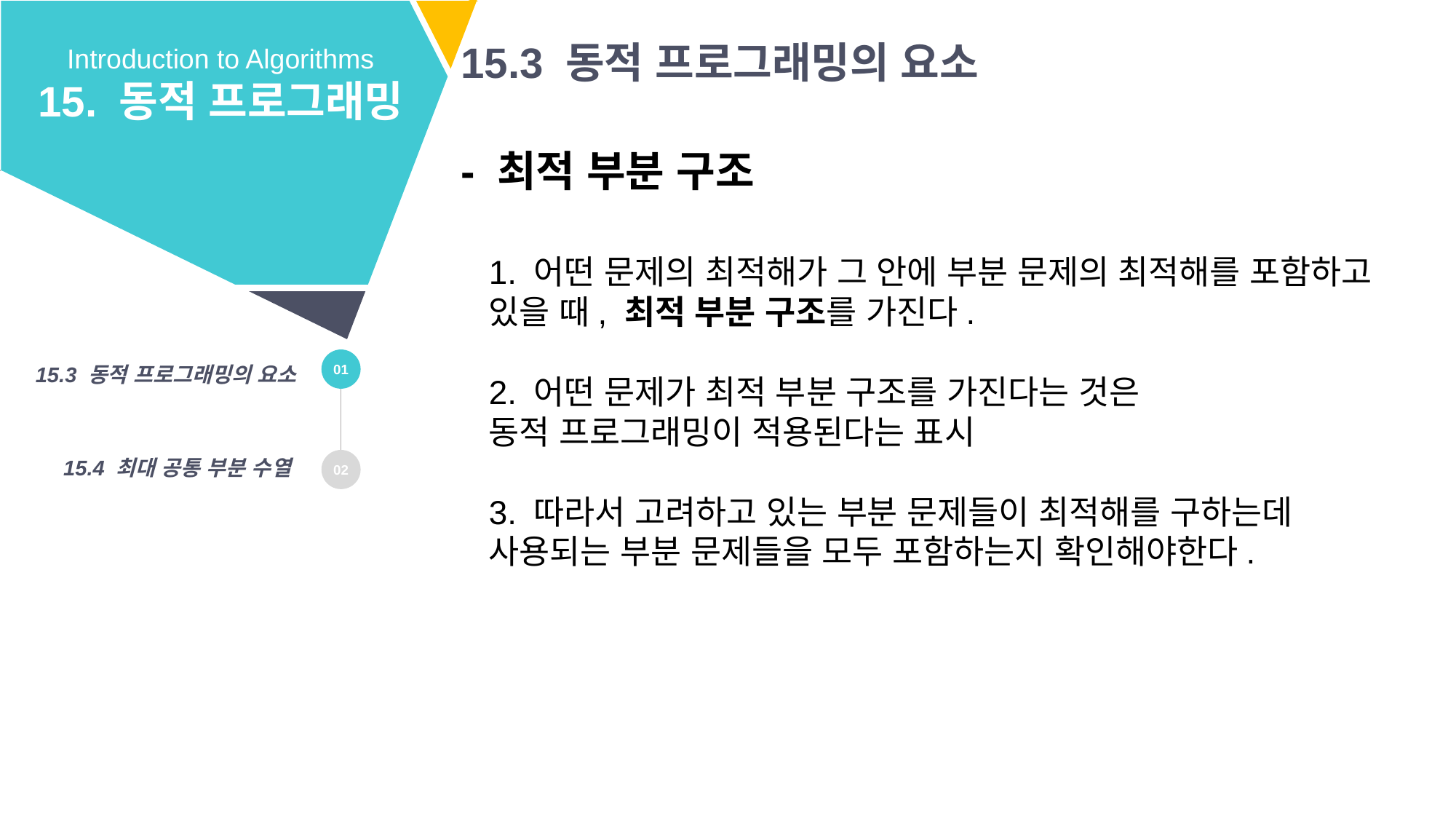

15.3 동적 프로그래밍의 요소
Introduction to Algorithms
15. 동적 프로그래밍
- 최적 부분 구조
1. 어떤 문제의 최적해가 그 안에 부분 문제의 최적해를 포함하고 있을 때, 최적 부분 구조를 가진다.

2. 어떤 문제가 최적 부분 구조를 가진다는 것은
동적 프로그래밍이 적용된다는 표시

3. 따라서 고려하고 있는 부분 문제들이 최적해를 구하는데 사용되는 부분 문제들을 모두 포함하는지 확인해야한다.
01
15.3 동적 프로그래밍의 요소
15.4 최대 공통 부분 수열
02